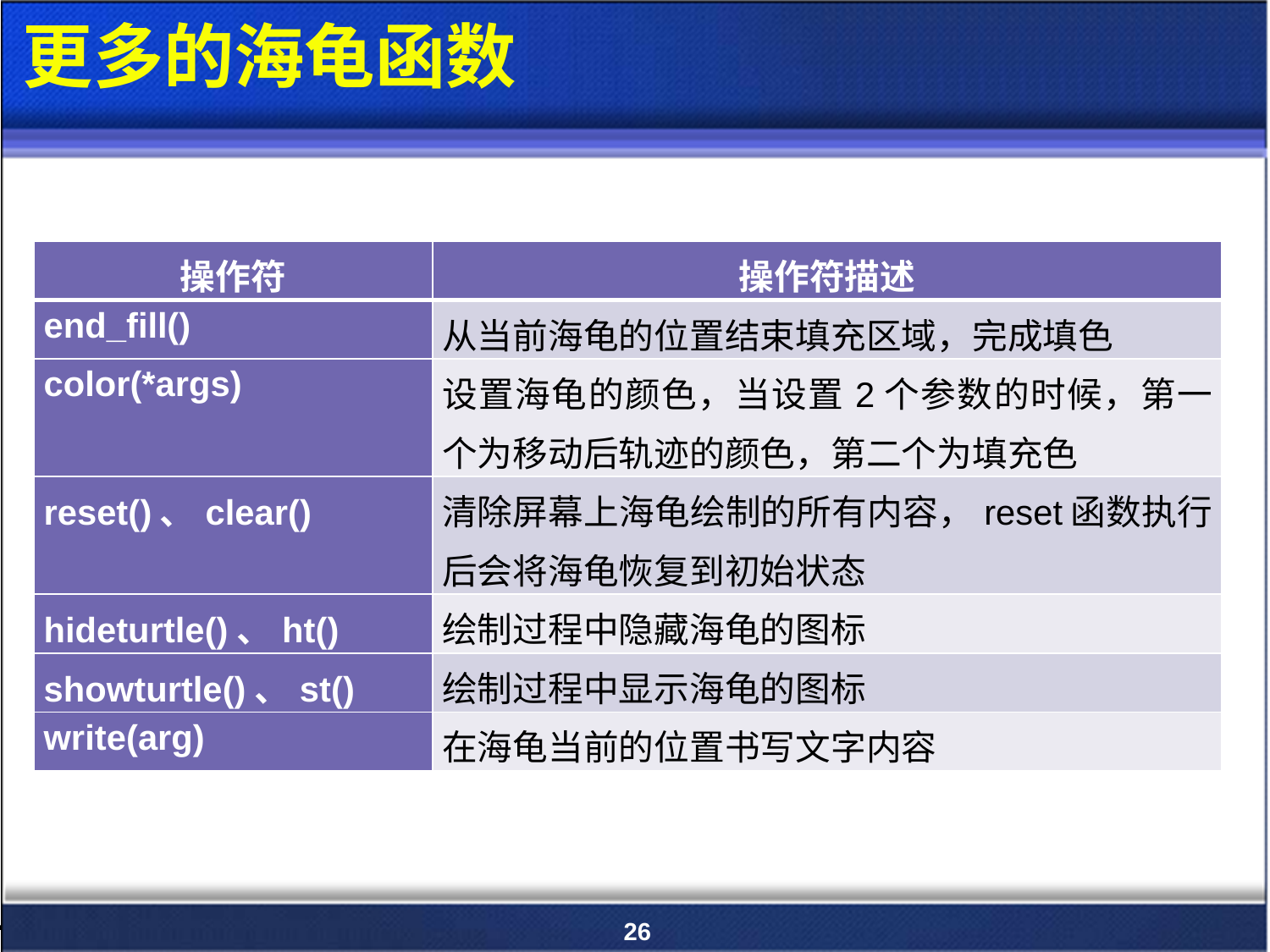

# 更多的海龟函数
| 操作符 | 操作符描述 |
| --- | --- |
| end\_fill() | 从当前海龟的位置结束填充区域，完成填色 |
| color(\*args) | 设置海龟的颜色，当设置2个参数的时候，第一个为移动后轨迹的颜色，第二个为填充色 |
| reset()、clear() | 清除屏幕上海龟绘制的所有内容，reset函数执行后会将海龟恢复到初始状态 |
| hideturtle()、ht() | 绘制过程中隐藏海龟的图标 |
| showturtle()、st() | 绘制过程中显示海龟的图标 |
| write(arg) | 在海龟当前的位置书写文字内容 |
26